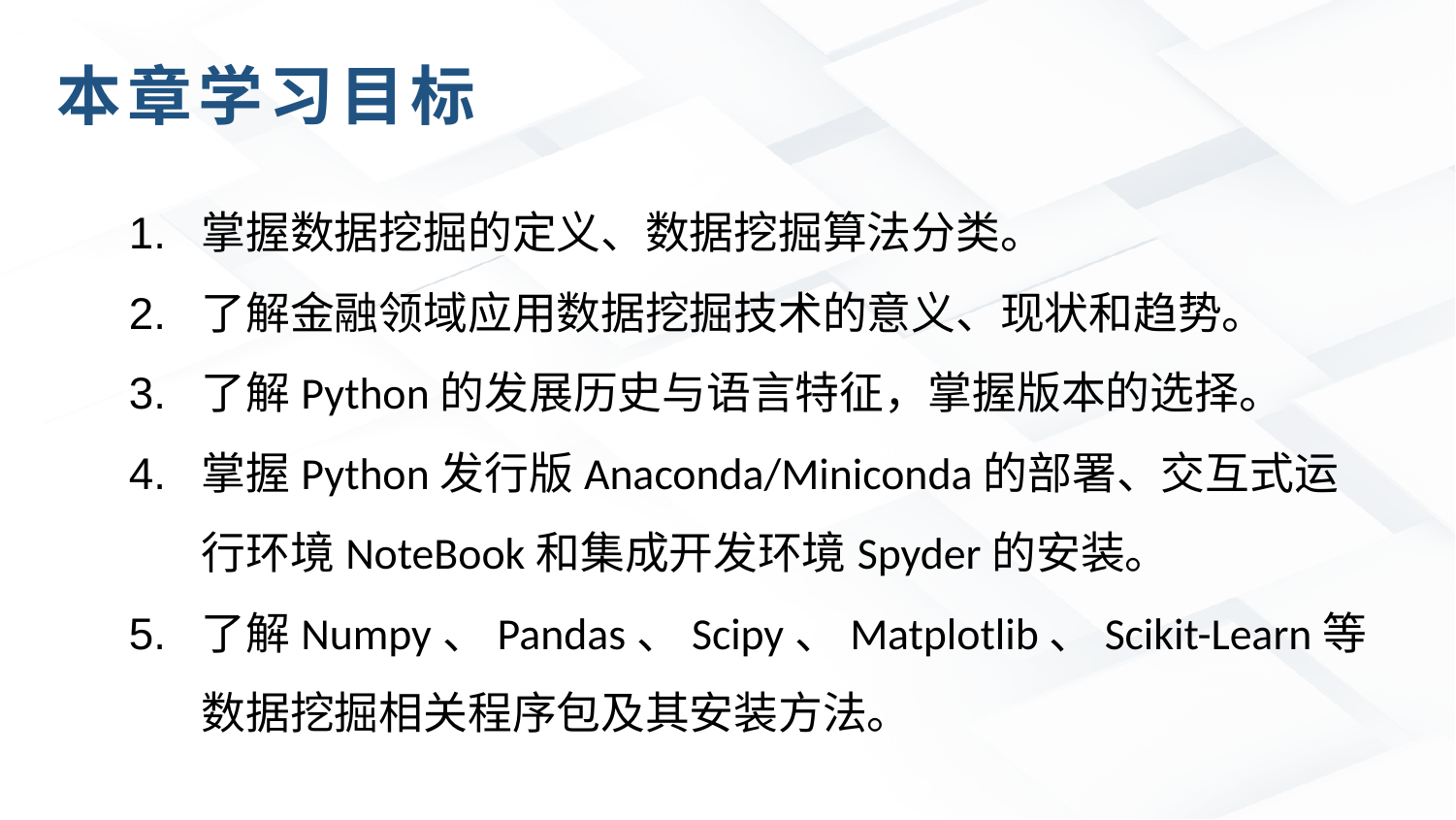

本章学习目标
掌握数据挖掘的定义、数据挖掘算法分类。
了解金融领域应用数据挖掘技术的意义、现状和趋势。
了解Python的发展历史与语言特征，掌握版本的选择。
掌握Python发行版Anaconda/Miniconda的部署、交互式运行环境NoteBook和集成开发环境Spyder的安装。
了解Numpy、Pandas、Scipy、Matplotlib、Scikit-Learn等数据挖掘相关程序包及其安装方法。